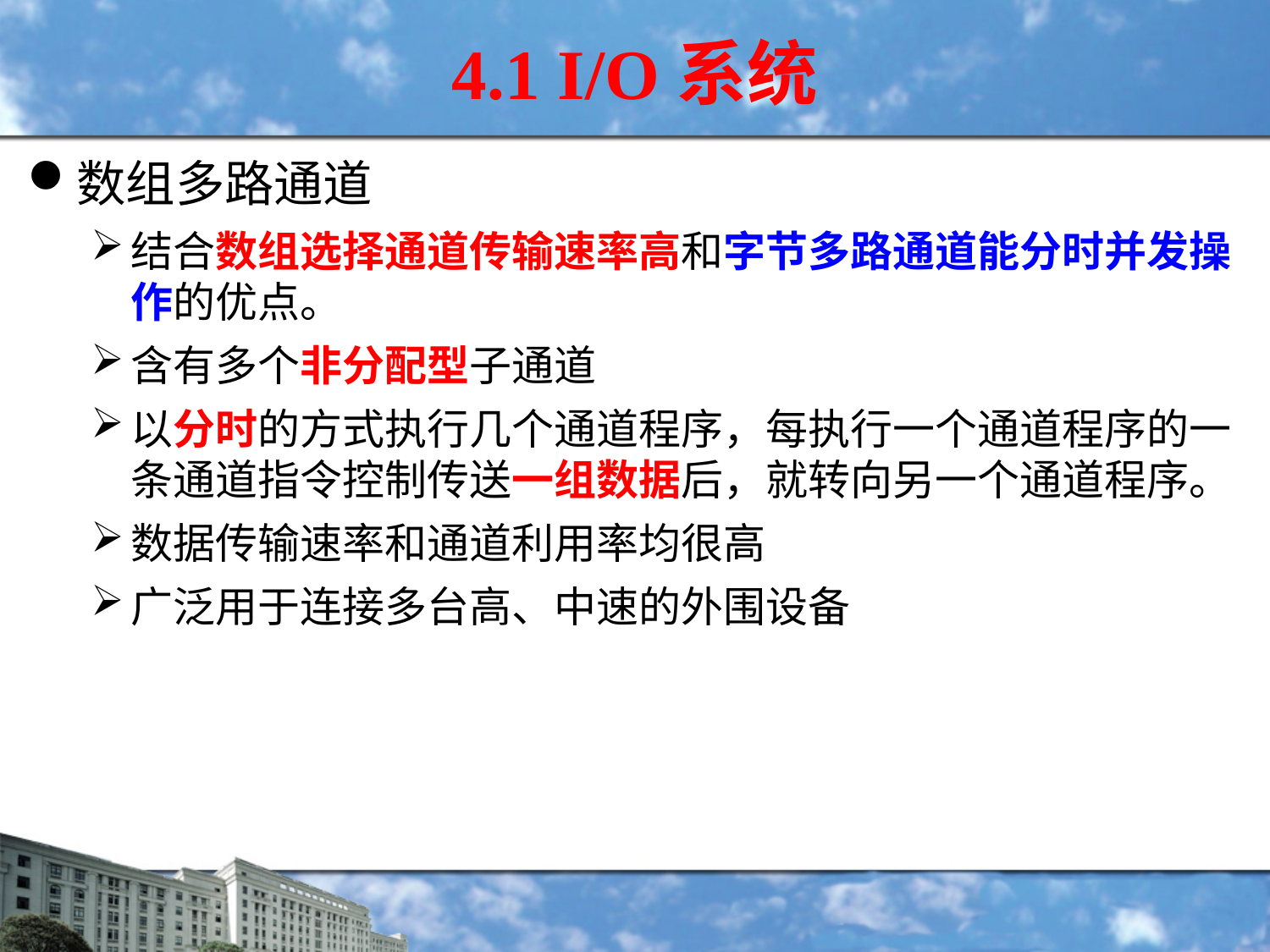

4.1 I/O系统
数组多路通道
结合数组选择通道传输速率高和字节多路通道能分时并发操作的优点。
含有多个非分配型子通道
以分时的方式执行几个通道程序，每执行一个通道程序的一条通道指令控制传送一组数据后，就转向另一个通道程序。
数据传输速率和通道利用率均很高
广泛用于连接多台高、中速的外围设备